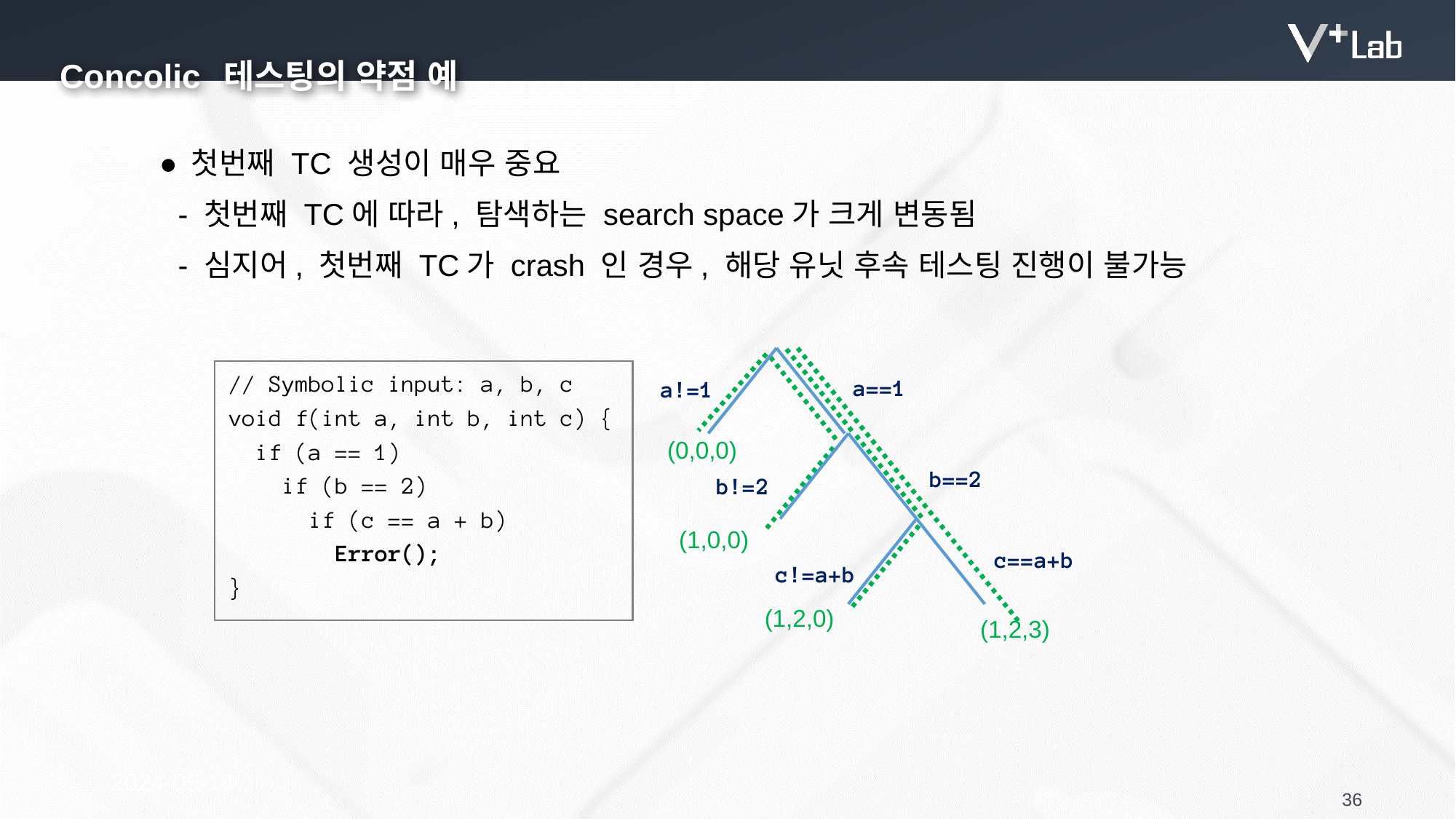

Concolic 테스팅의 약점 예
⦁ 첫번째 TC 생성이 매우 중요
  - 첫번째 TC에 따라, 탐색하는 search space가 크게 변동됨
  - 심지어, 첫번째 TC가 crash 인 경우, 해당 유닛 후속 테스팅 진행이 불가능
(1,2,3)
(1,2,0)
(0,0,0)
(1,0,0)
// Symbolic input: a, b, c
void f(int a, int b, int c) {
  if (a == 1)
    if (b == 2)
      if (c == a + b)
        Error();
}
a==1
a!=1
b==2
b!=2
c==a+b
c!=a+b
2024-05-14
36